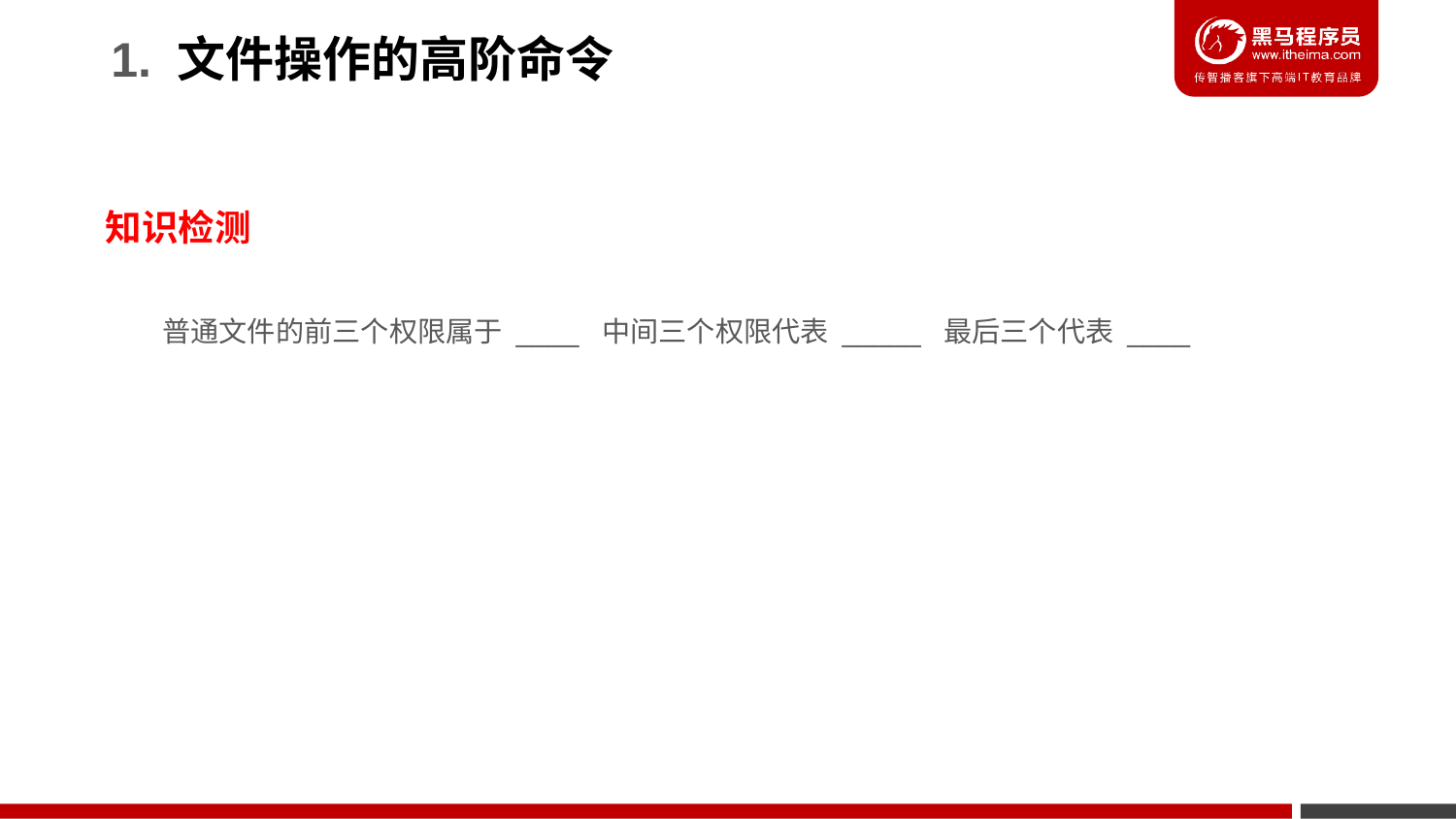

1. 文件操作的高阶命令
知识检测
普通文件的前三个权限属于 ____  中间三个权限代表 _____  最后三个代表 ____